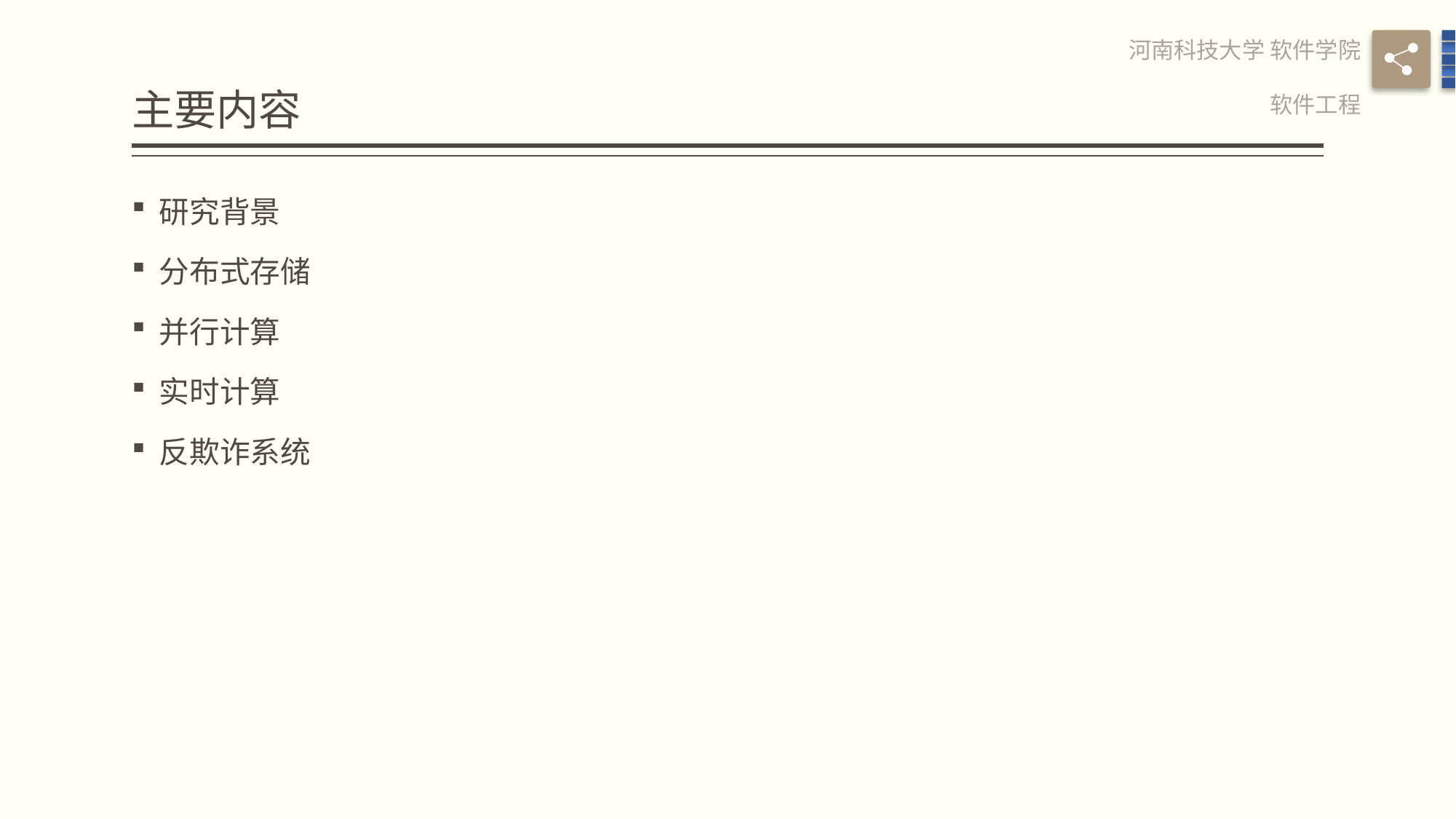

# 主要内容
河南科技大学 软件学院
软件工程

研究背景
分布式存储
并行计算
实时计算
反欺诈系统